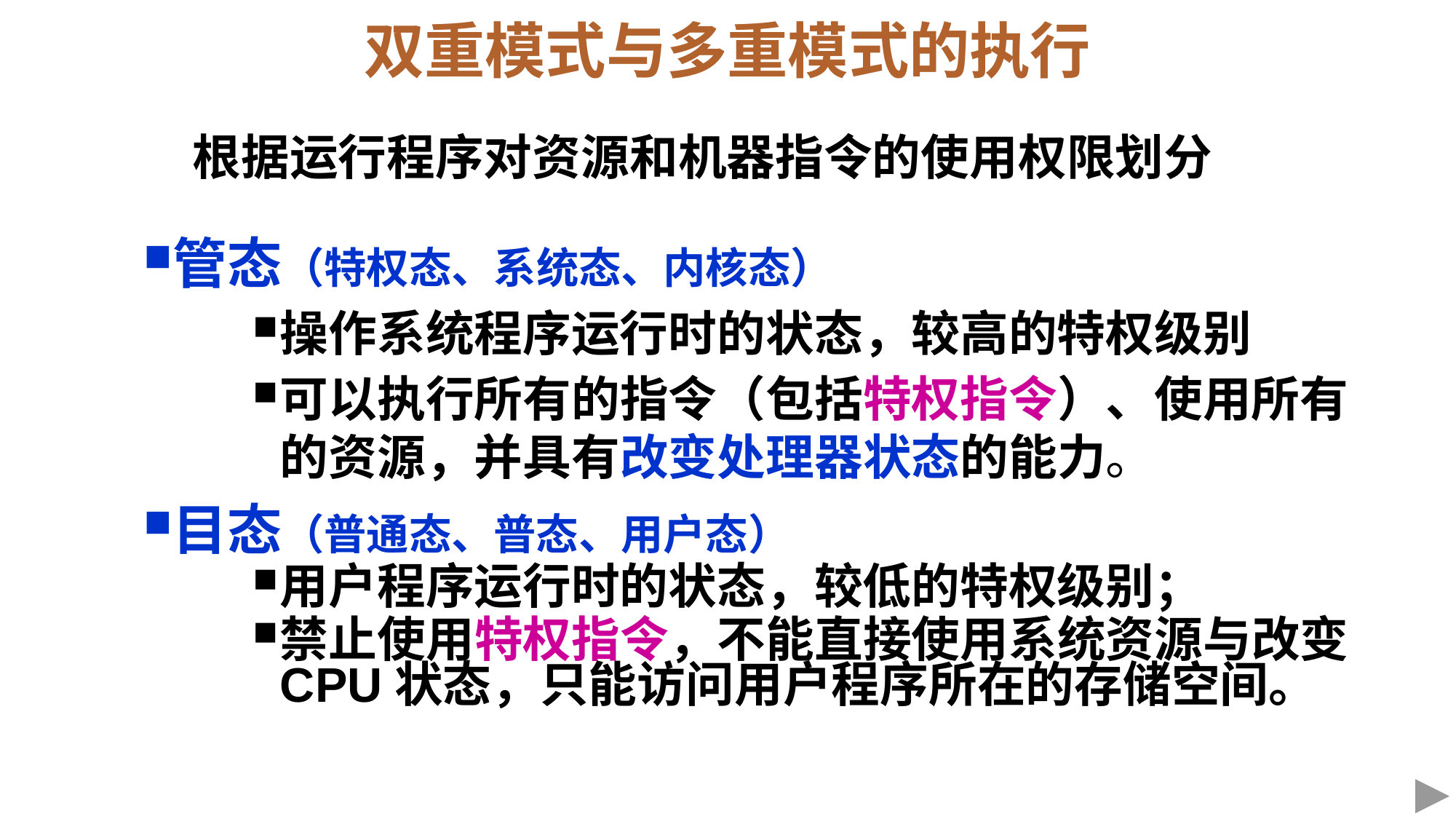

# 双重模式与多重模式的执行
根据运行程序对资源和机器指令的使用权限划分
管态（特权态、系统态、内核态）
操作系统程序运行时的状态，较高的特权级别
可以执行所有的指令（包括特权指令）、使用所有的资源，并具有改变处理器状态的能力。
目态（普通态、普态、用户态）
用户程序运行时的状态，较低的特权级别；
禁止使用特权指令，不能直接使用系统资源与改变CPU状态，只能访问用户程序所在的存储空间。